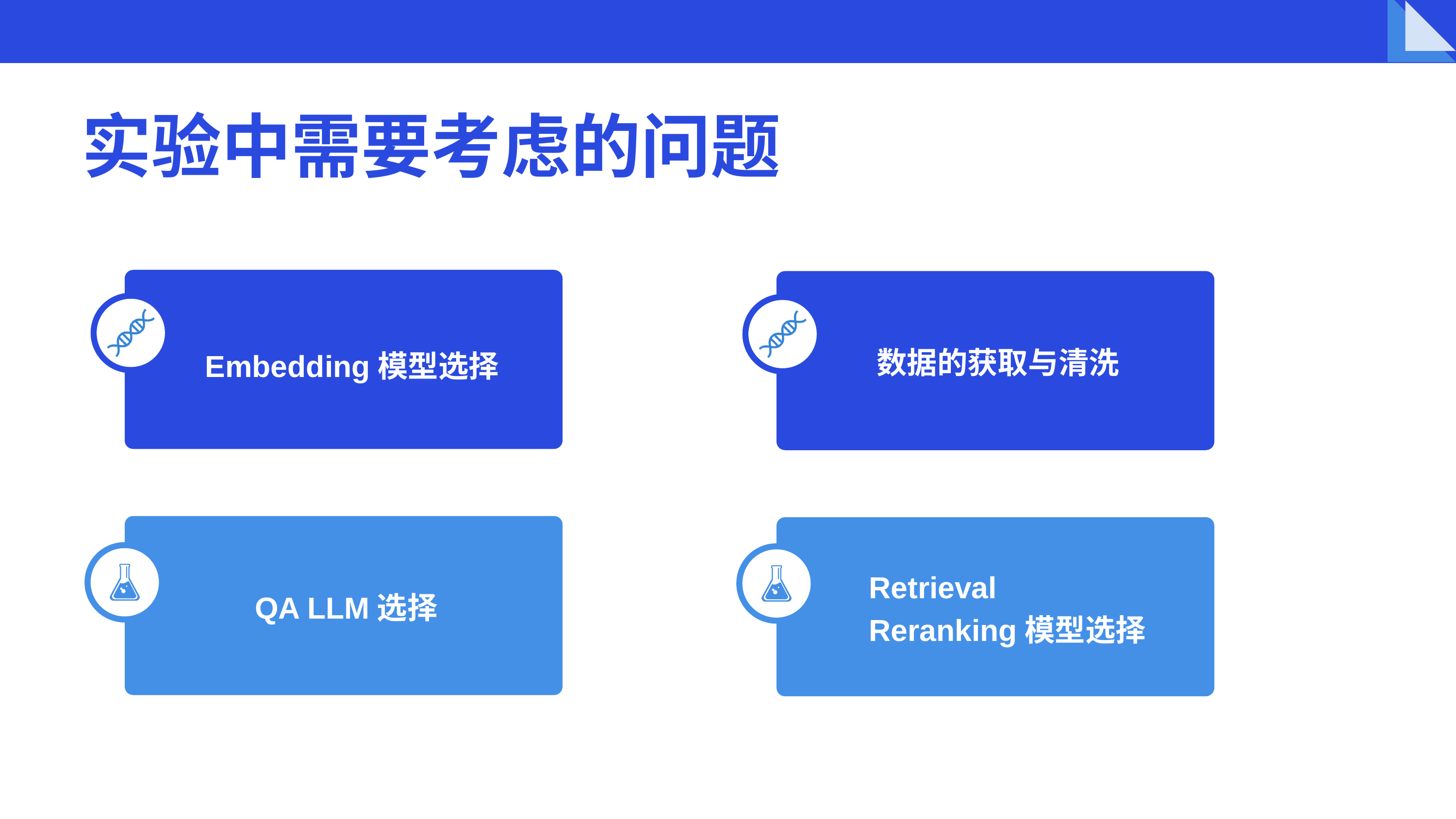

实验中需要考虑的问题

数据的获取与清洗

Embedding模型选择

Retrieval
Reranking模型选择

QA LLM选择